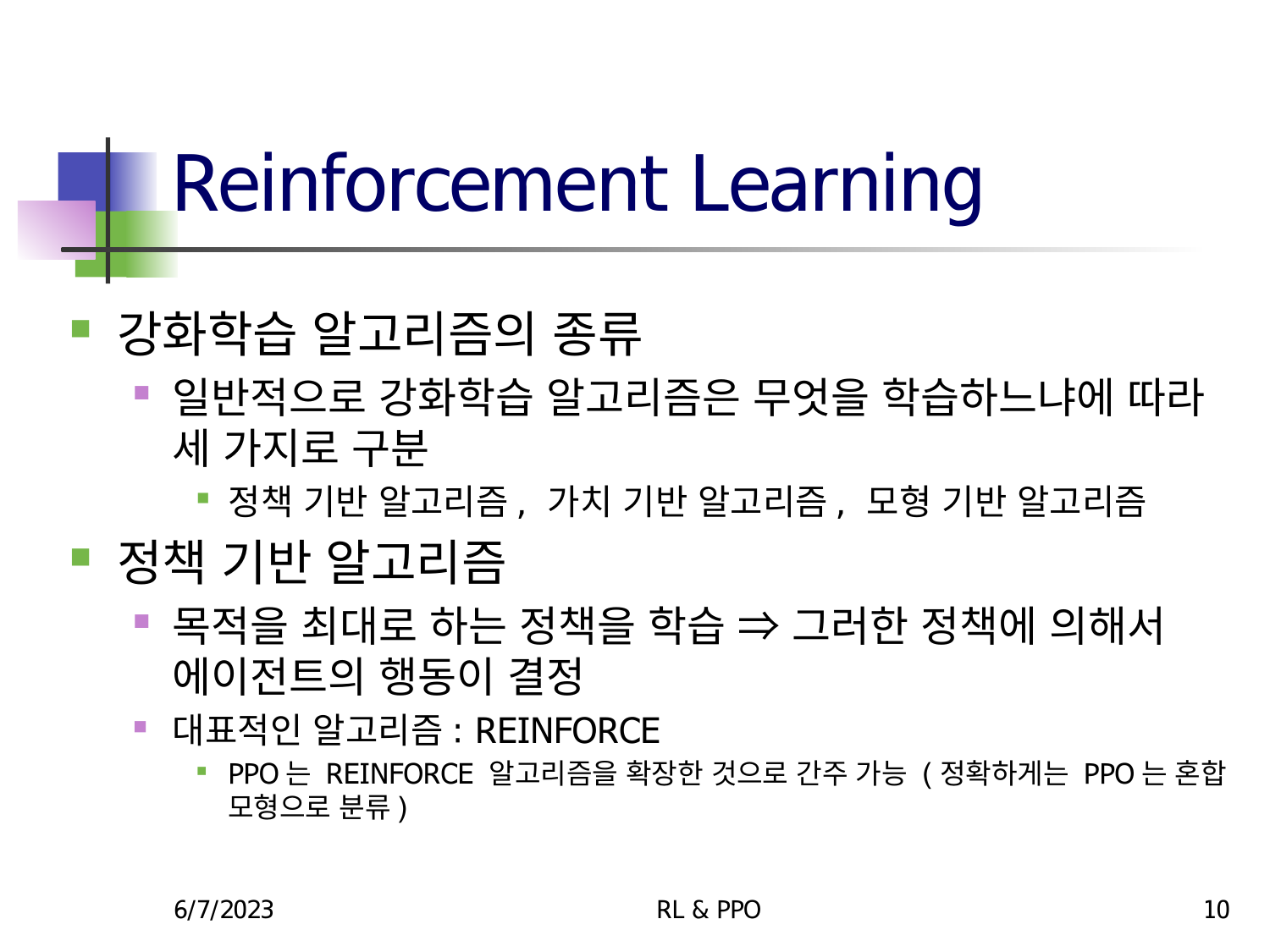

# Reinforcement Learning
강화학습 알고리즘의 종류
일반적으로 강화학습 알고리즘은 무엇을 학습하느냐에 따라 세 가지로 구분
정책 기반 알고리즘, 가치 기반 알고리즘, 모형 기반 알고리즘
정책 기반 알고리즘
목적을 최대로 하는 정책을 학습 ⇒ 그러한 정책에 의해서 에이전트의 행동이 결정
대표적인 알고리즘: REINFORCE
PPO는 REINFORCE 알고리즘을 확장한 것으로 간주 가능 (정확하게는 PPO는 혼합 모형으로 분류)
6/7/2023
RL & PPO
10